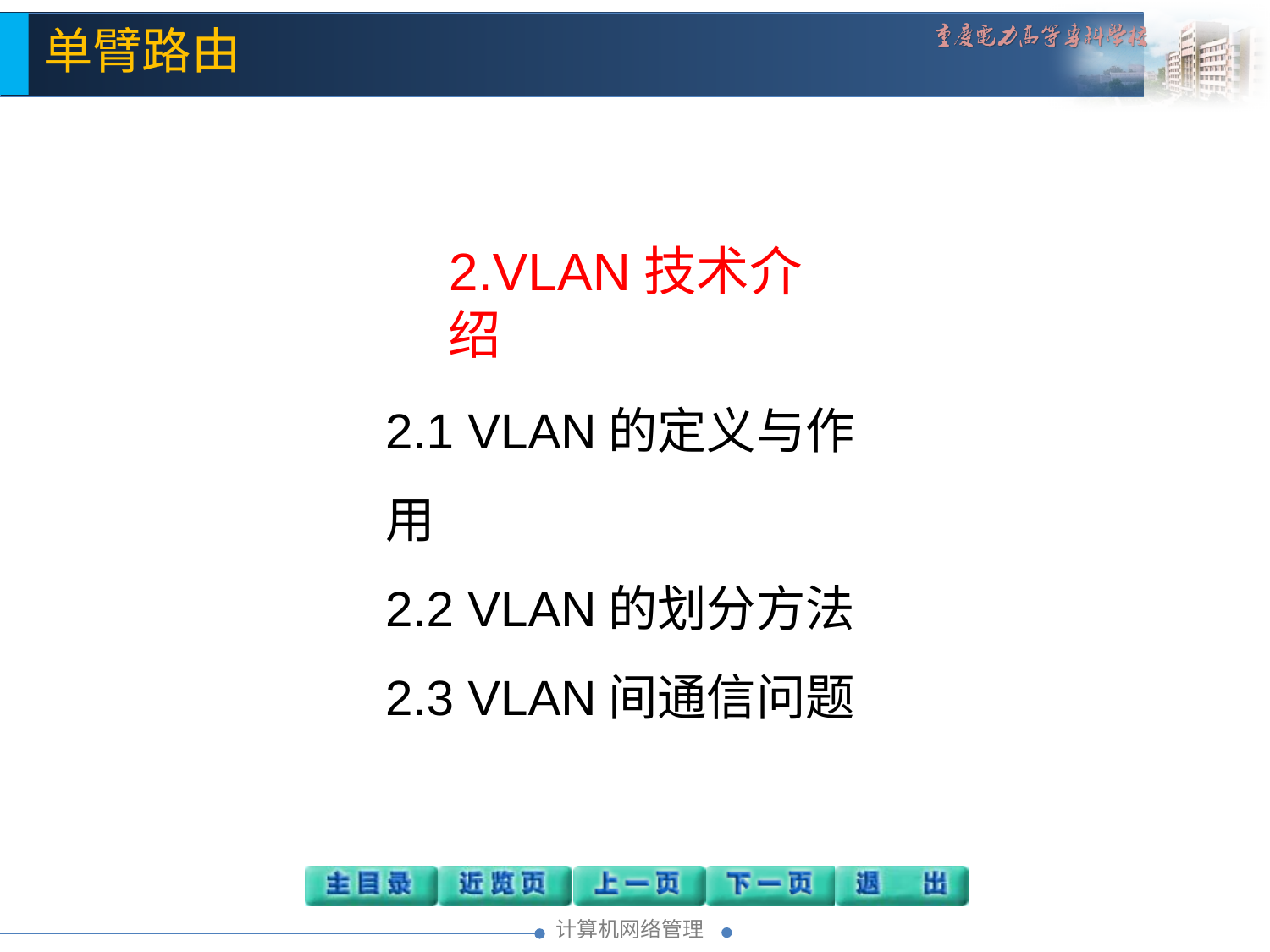

2.VLAN技术介绍
2.1 VLAN的定义与作用
2.2 VLAN的划分方法
2.3 VLAN间通信问题